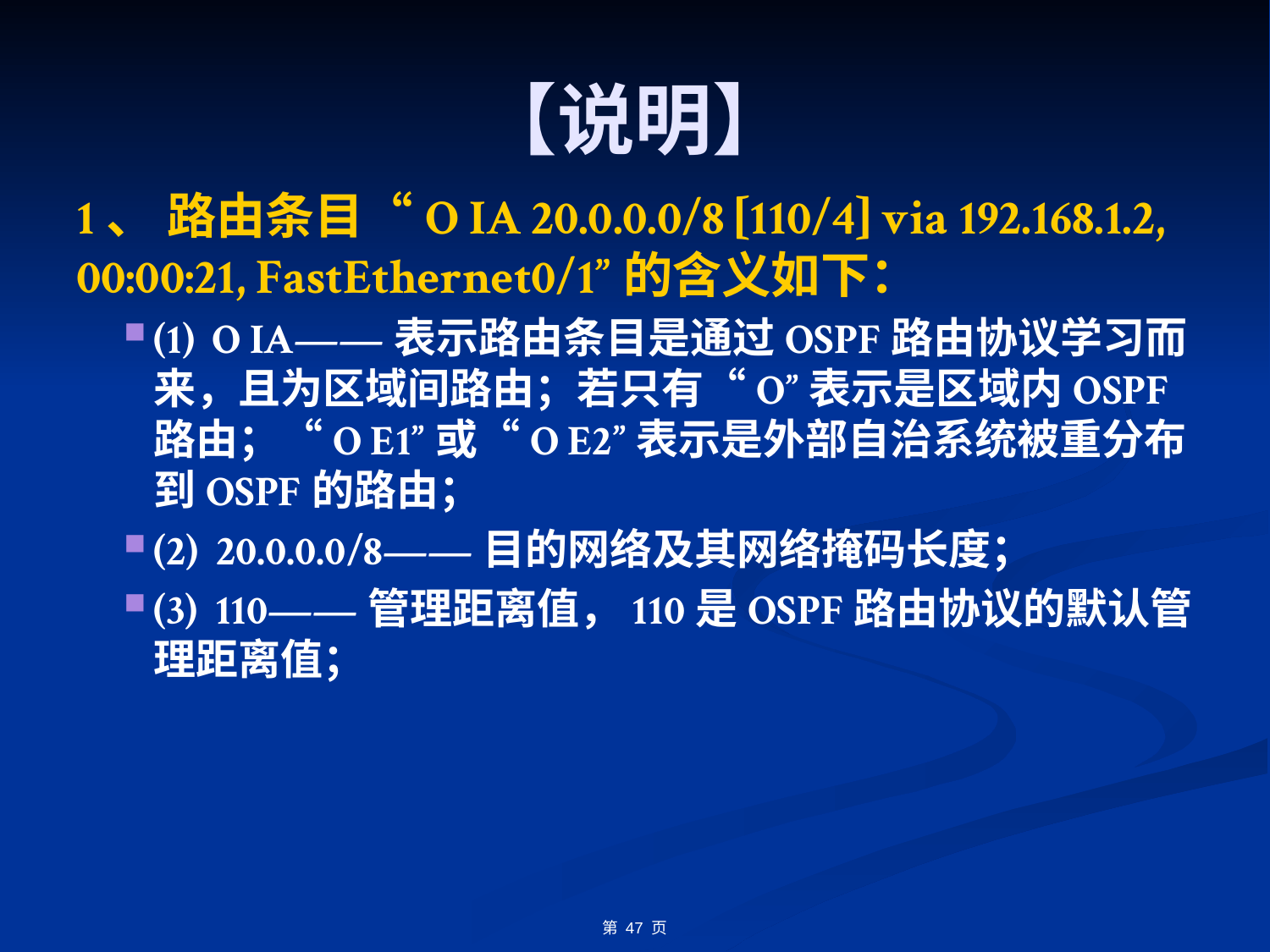

# 【说明】
1、 路由条目“O IA 20.0.0.0/8 [110/4] via 192.168.1.2, 00:00:21, FastEthernet0/1”的含义如下：
(1)  O IA——表示路由条目是通过OSPF路由协议学习而来，且为区域间路由；若只有“O”表示是区域内OSPF路由；“O E1”或“O E2”表示是外部自治系统被重分布到OSPF的路由；
(2)  20.0.0.0/8——目的网络及其网络掩码长度；
(3)  110——管理距离值，110是OSPF路由协议的默认管理距离值；
第 47 页